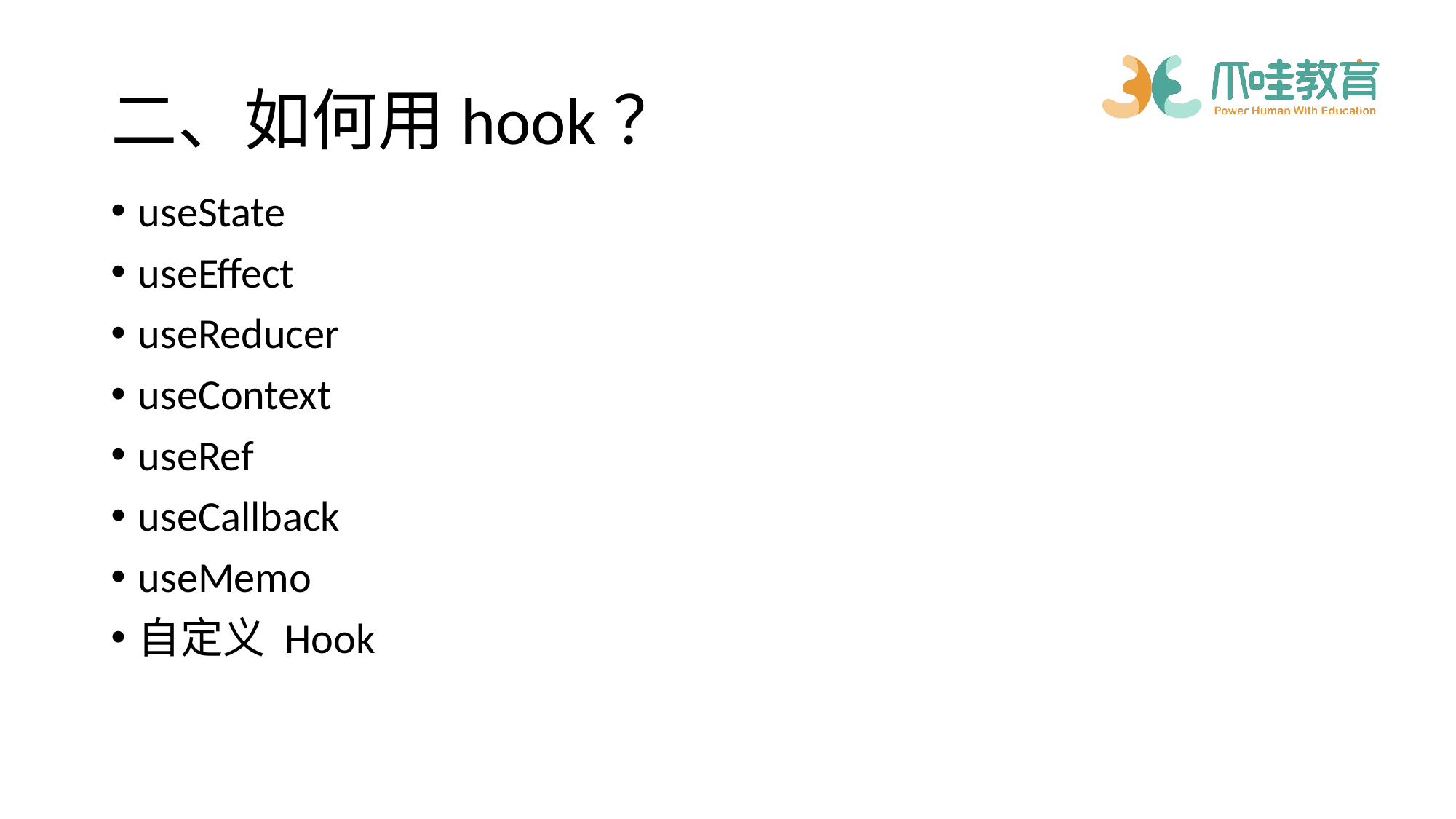

# 二、如何用hook？
useState
useEffect
useReducer
useContext
useRef
useCallback
useMemo
自定义 Hook